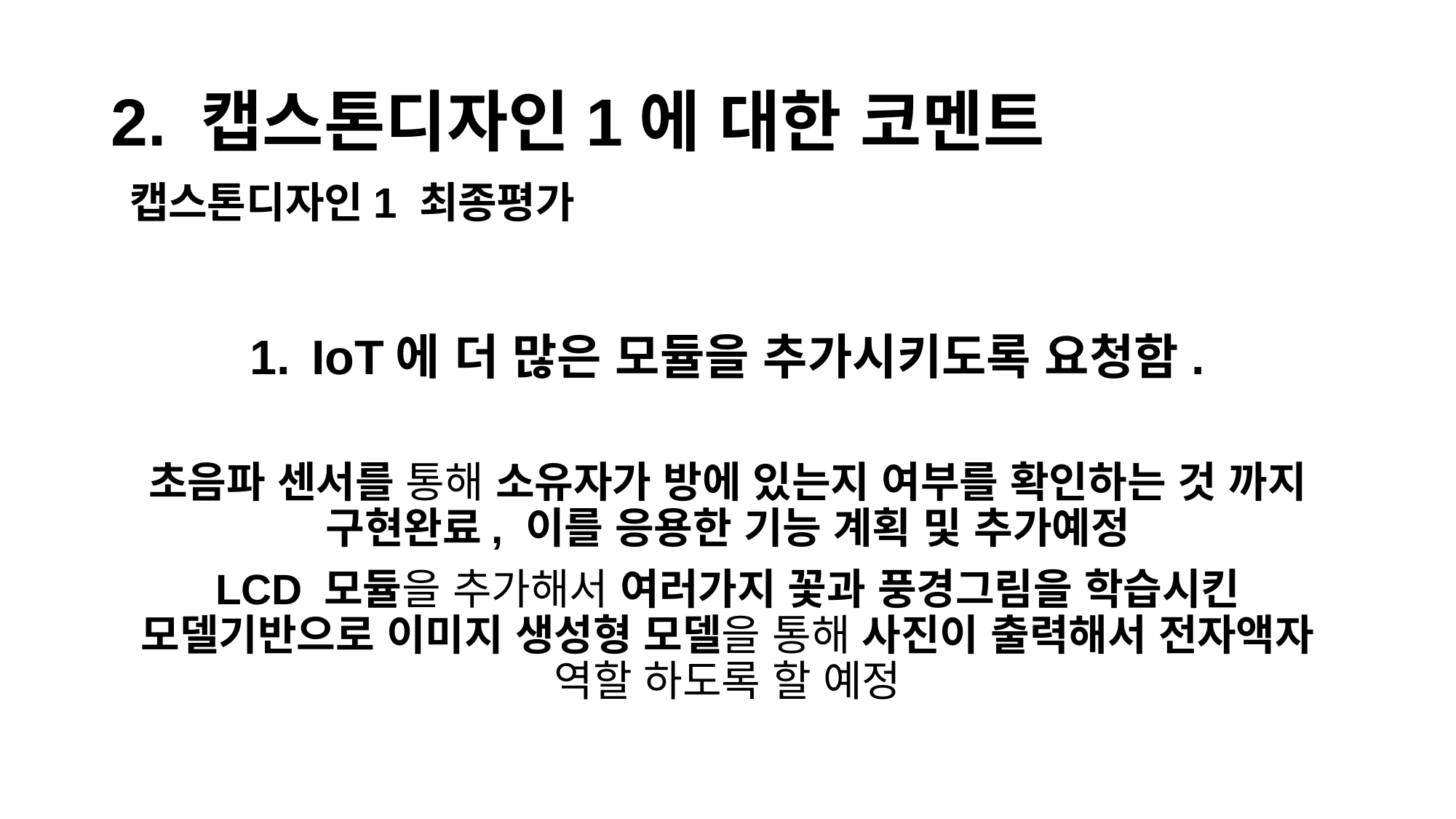

# 2. 캡스톤디자인1에 대한 코멘트 캡스톤디자인1 최종평가

IoT에 더 많은 모듈을 추가시키도록 요청함.

초음파 센서를 통해 소유자가 방에 있는지 여부를 확인하는 것 까지 구현완료, 이를 응용한 기능 계획 및 추가예정
LCD 모듈을 추가해서 여러가지 꽃과 풍경그림을 학습시킨 모델기반으로 이미지 생성형 모델을 통해 사진이 출력해서 전자액자 역할 하도록 할 예정